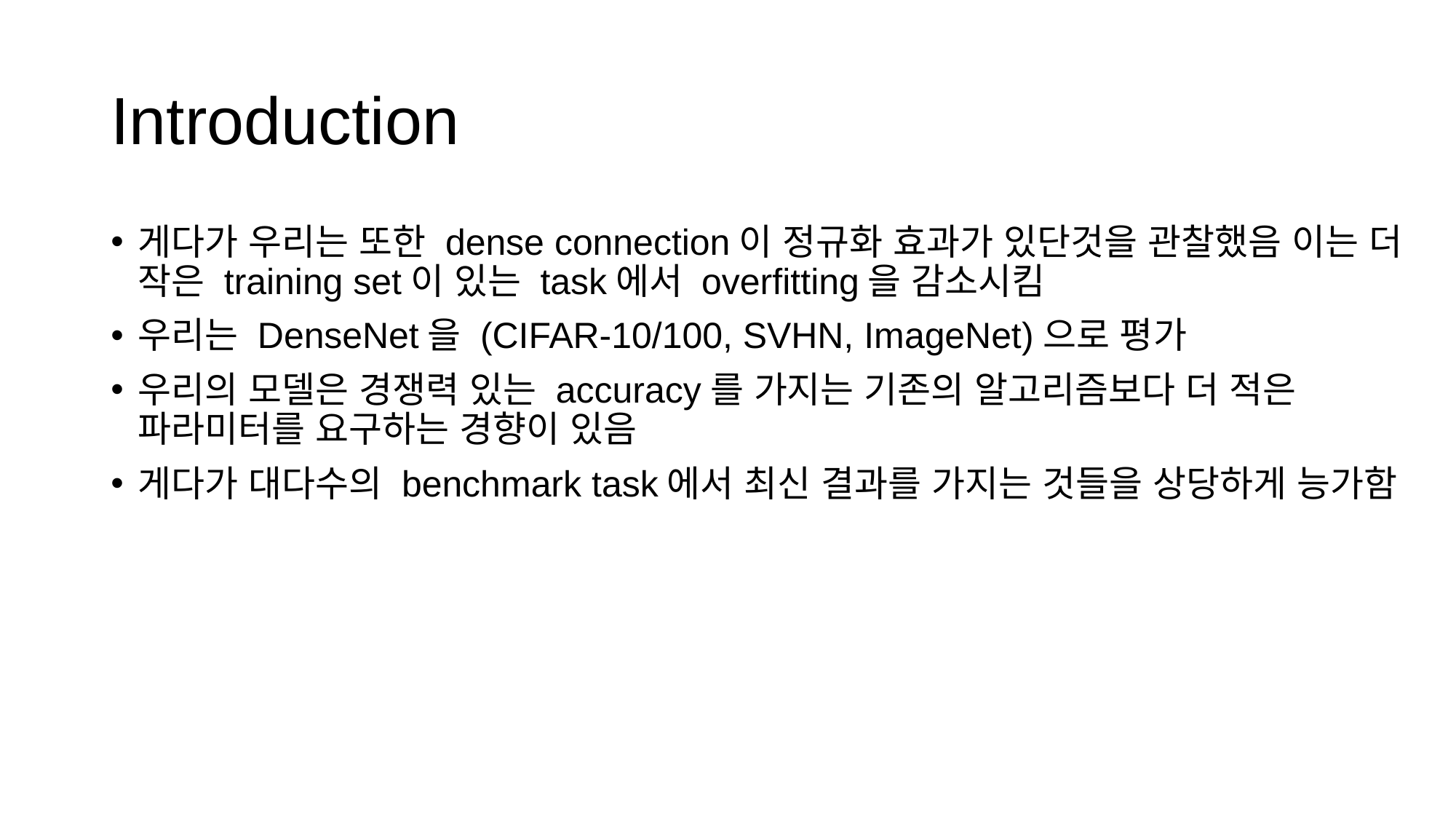

# Introduction
게다가 우리는 또한 dense connection이 정규화 효과가 있단것을 관찰했음 이는 더 작은 training set이 있는 task에서 overfitting을 감소시킴
우리는 DenseNet을 (CIFAR-10/100, SVHN, ImageNet)으로 평가
우리의 모델은 경쟁력 있는 accuracy를 가지는 기존의 알고리즘보다 더 적은 파라미터를 요구하는 경향이 있음
게다가 대다수의 benchmark task에서 최신 결과를 가지는 것들을 상당하게 능가함